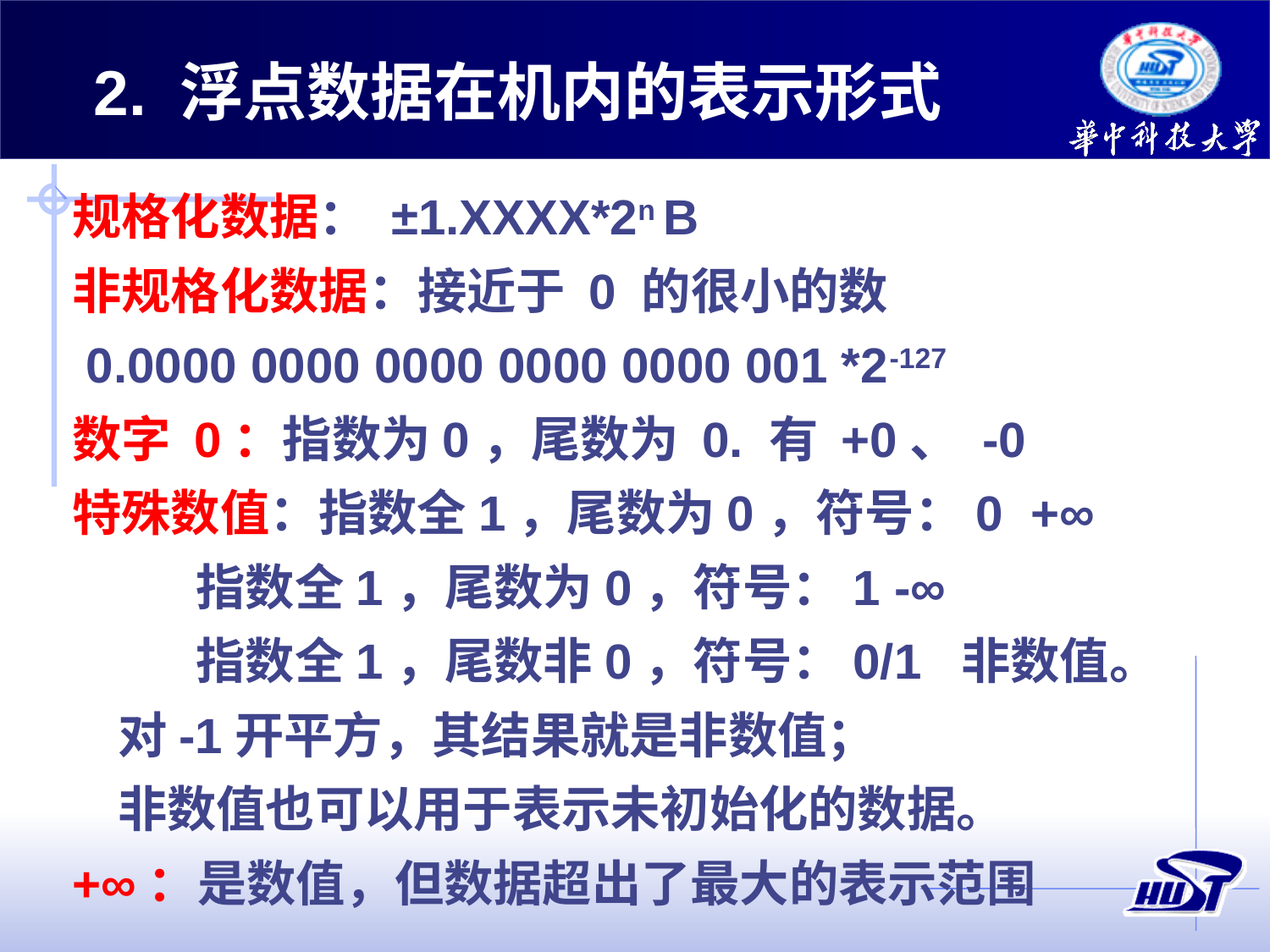

2. 浮点数据在机内的表示形式
规格化数据： ±1.XXXX*2n B
非规格化数据：接近于 0 的很小的数
 0.0000 0000 0000 0000 0000 001 *2-127
数字 0：指数为0，尾数为 0. 有 +0、 -0
特殊数值：指数全1，尾数为0，符号：0  +∞
          指数全1，尾数为0，符号：1 -∞
          指数全1，尾数非0，符号：0/1  非数值。
   对-1开平方，其结果就是非数值；
   非数值也可以用于表示未初始化的数据。
+∞：是数值，但数据超出了最大的表示范围